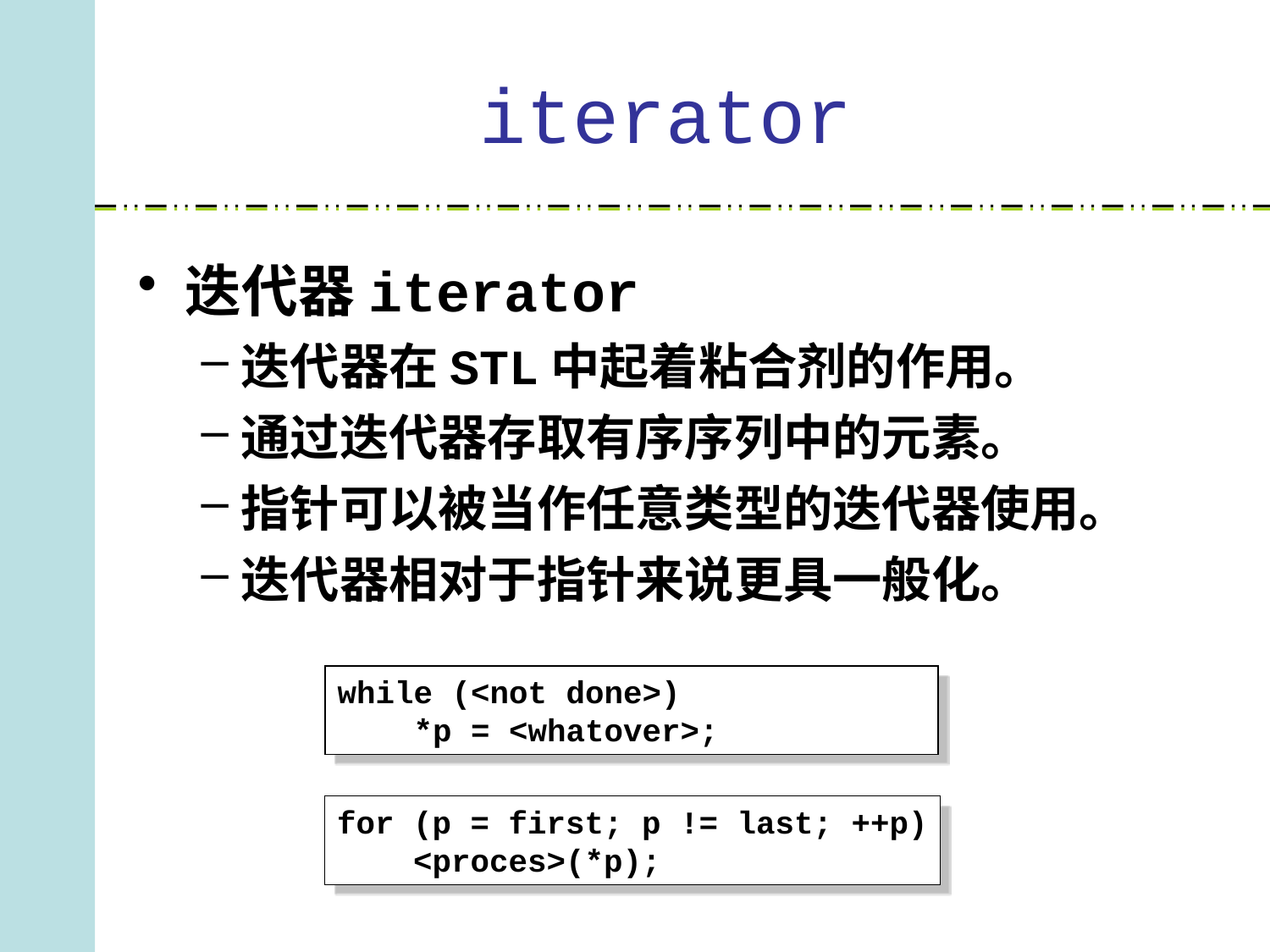

# iterator
迭代器iterator
迭代器在STL中起着粘合剂的作用。
通过迭代器存取有序序列中的元素。
指针可以被当作任意类型的迭代器使用。
迭代器相对于指针来说更具一般化。
while (<not done>)
    *p = <whatover>;
for (p = first; p != last; ++p)
    <proces>(*p);